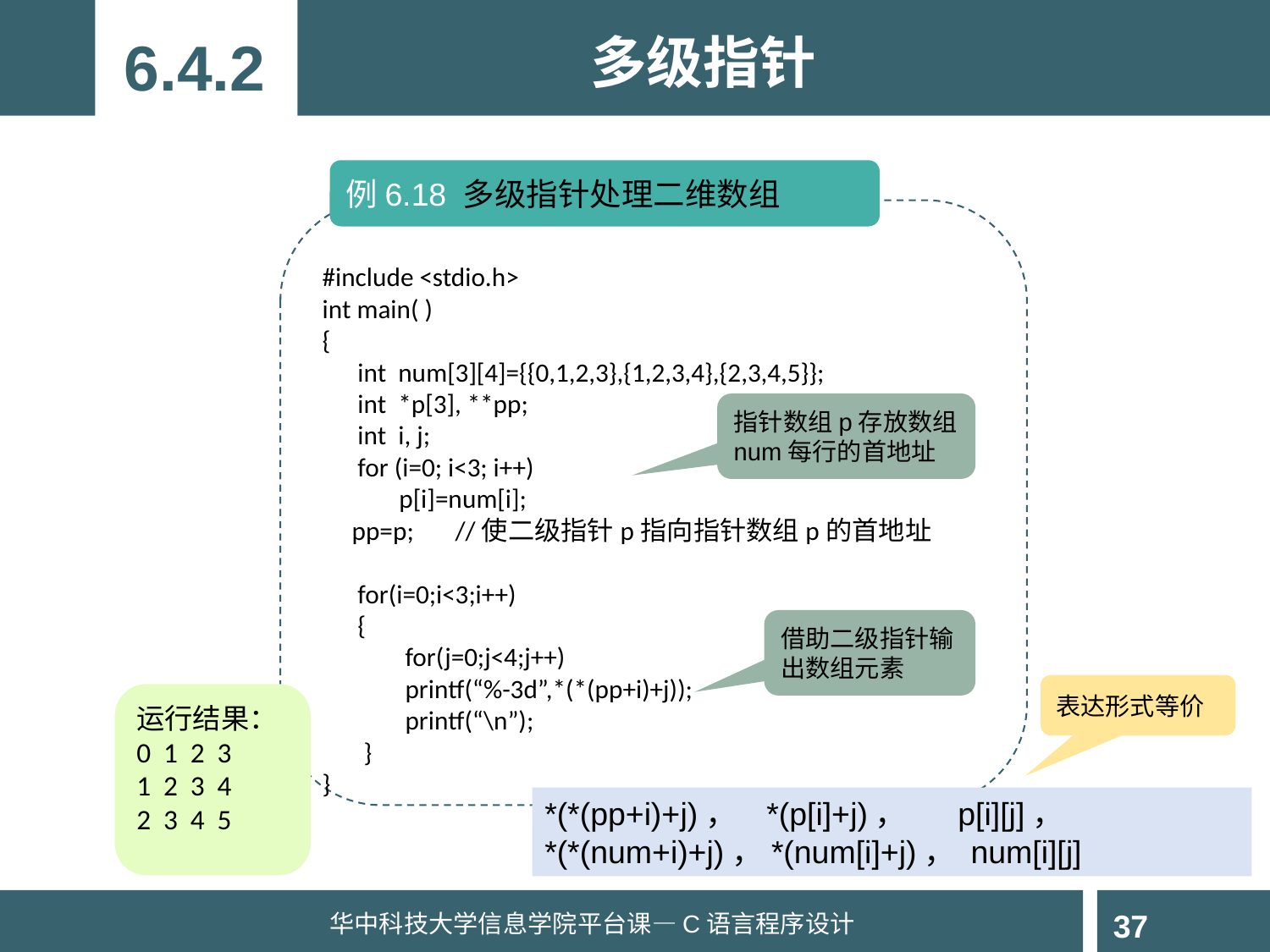

多级指针
6.4.2
例6.18 多级指针处理二维数组

#include <stdio.h>
int main( )
{
      int  num[3][4]={{0,1,2,3},{1,2,3,4},{2,3,4,5}};
      int  *p[3], **pp;
      int  i, j;
      for (i=0; i<3; i++)
             p[i]=num[i];
     pp=p;	 //使二级指针p指向指针数组p的首地址

      for(i=0;i<3;i++)
      {
              for(j=0;j<4;j++)
              printf(“%-3d”,*(*(pp+i)+j));
              printf(“\n”);
       }
}
指针数组p存放数组num每行的首地址
借助二级指针输出数组元素
表达形式等价
运行结果：
0  1  2  3
1  2  3  4
2  3  4  5

*(*(pp+i)+j)，   *(p[i]+j)，      p[i][j]，
*(*(num+i)+j)，*(num[i]+j)， num[i][j]